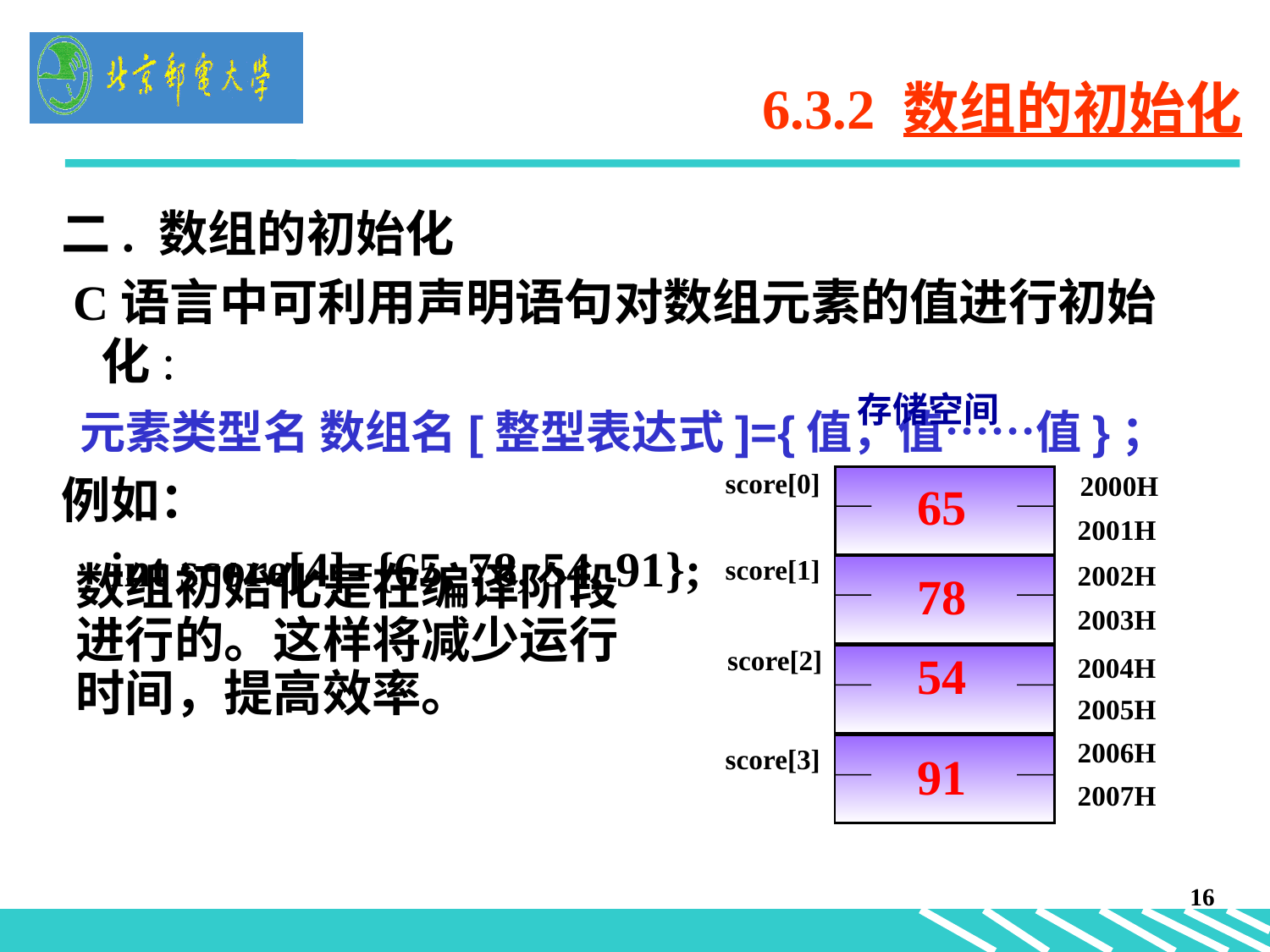

# 6.3.2 数组的初始化
二. 数组的初始化
 C语言中可利用声明语句对数组元素的值进行初始化:
	  元素类型名 数组名[整型表达式]={值，值……值}；
例如：
    int score[4]={65, 78, 54, 91};

存储空间

score[0]
65
2001H

score[1]
2002H
78
2003H

54
score[2]
2005H

2006H
score[3]
91
2007H
2000H
2004H
数组初始化是在编译阶段进行的。这样将减少运行时间，提高效率。

16